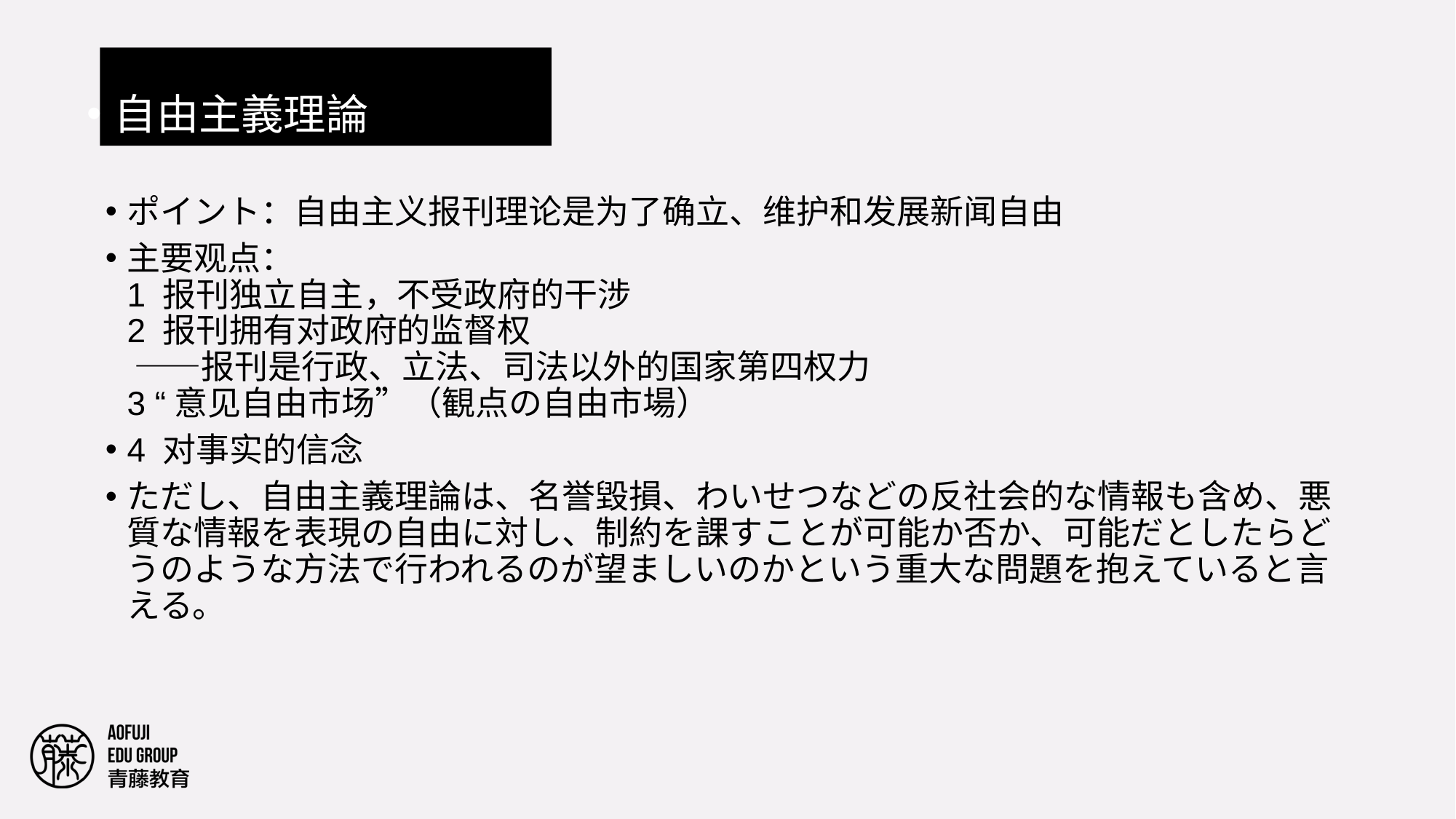

#

自由主義理論
ポイント：自由主义报刊理论是为了确立、维护和发展新闻自由
主要观点：
1 报刊独立自主，不受政府的干涉
2 报刊拥有对政府的监督权
 ——报刊是行政、立法、司法以外的国家第四权力
3 “意见自由市场”（観点の自由市場）
4 对事实的信念
ただし、自由主義理論は、名誉毀損、わいせつなどの反社会的な情報も含め、悪質な情報を表現の自由に対し、制約を課すことが可能か否か、可能だとしたらどうのような方法で行われるのが望ましいのかという重大な問題を抱えていると言える。